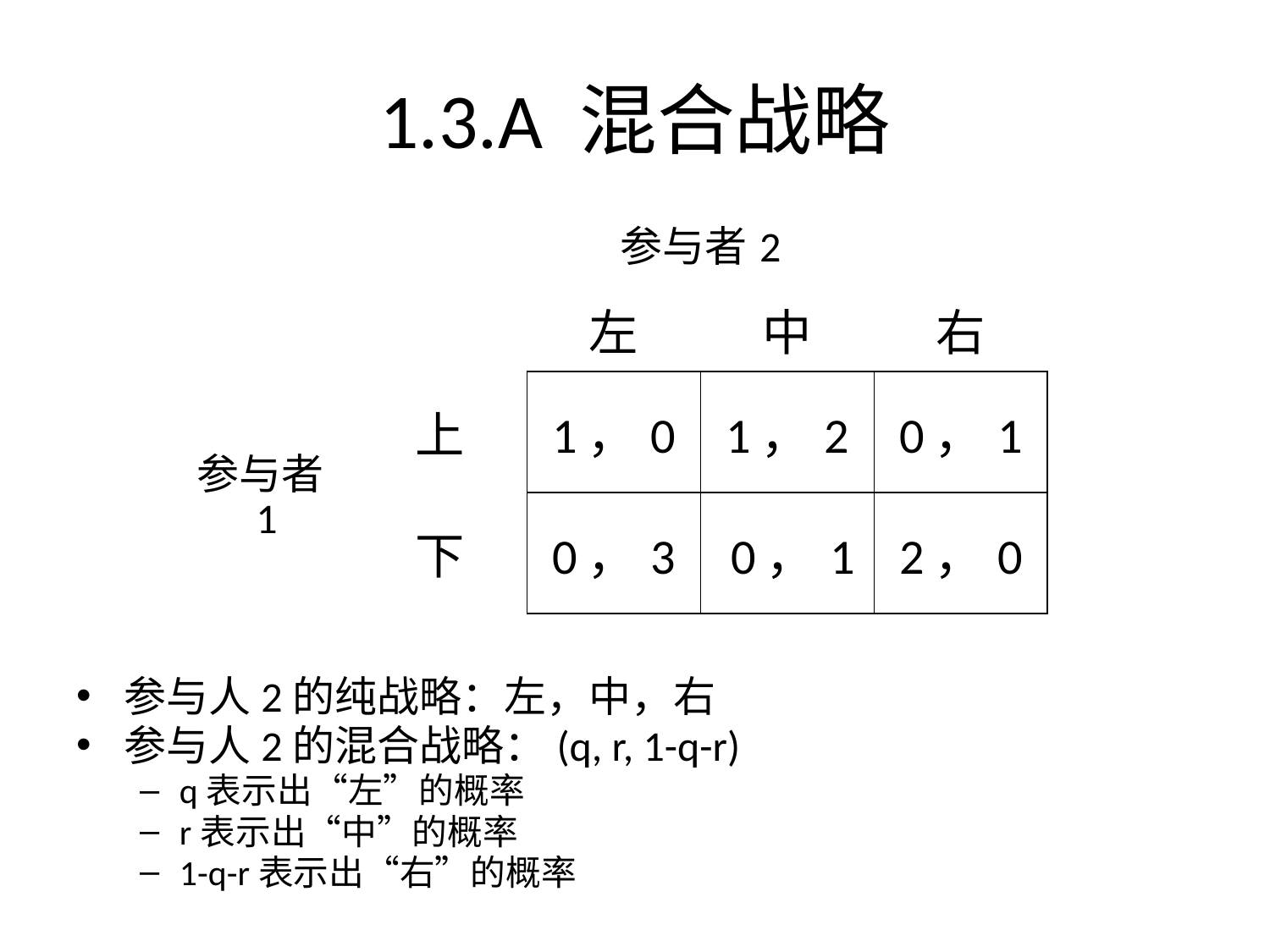

# 1.3.A 混合战略
|  |  | 参与者2 |  |  |
| --- | --- | --- | --- | --- |
|  |  | 左 | 中 | 右 |
| 参与者1 | 上 | 1，0 | 1，2 | 0，1 |
|  | 下 | 0，3 | 0，1 | 2，0 |

参与人2的纯战略：左，中，右
参与人2的混合战略：(q, r, 1-q-r)
q表示出“左”的概率
r表示出“中”的概率
1-q-r表示出“右”的概率